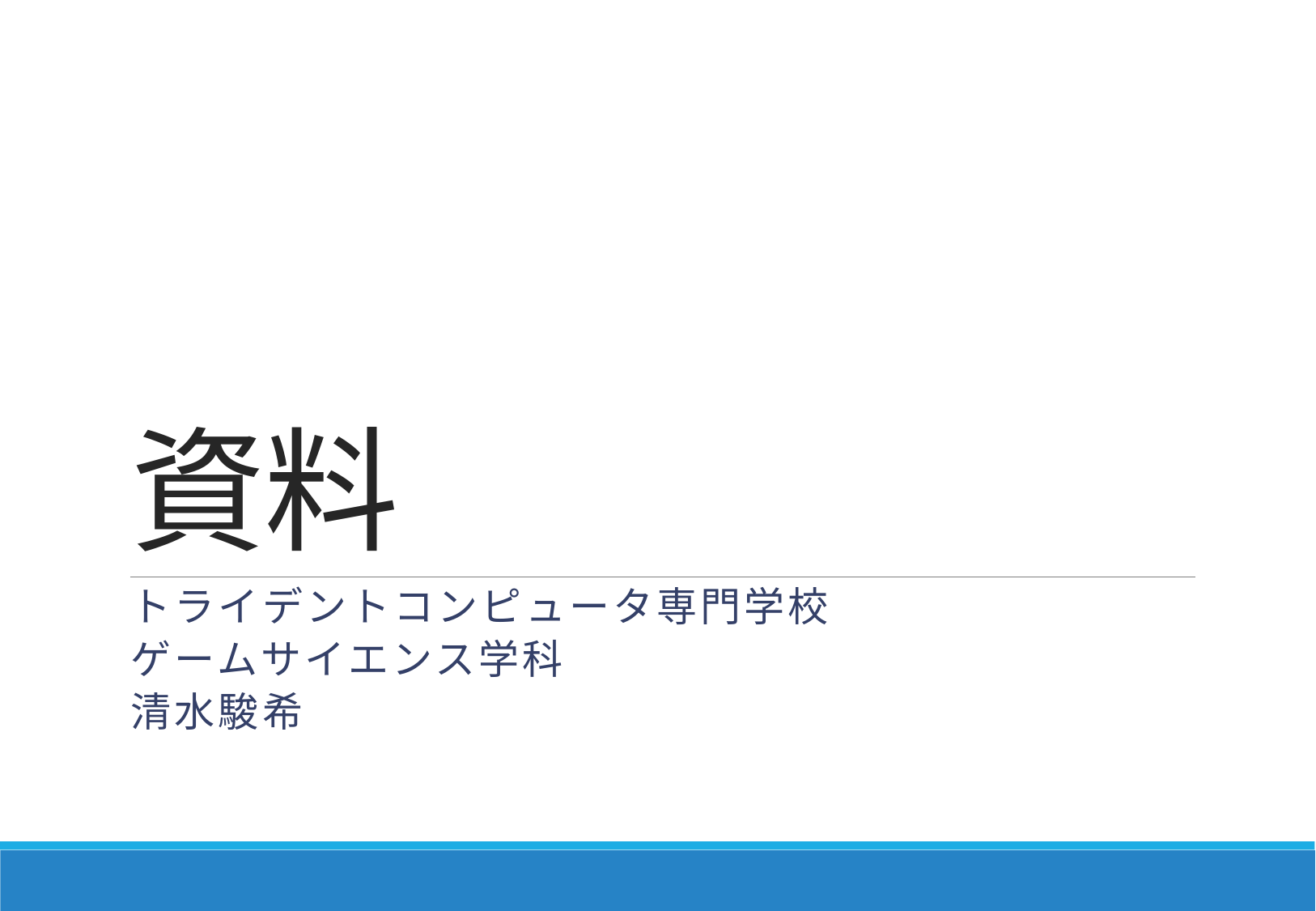

# 資料
トライデントコンピュータ専門学校
ゲームサイエンス学科
清水駿希